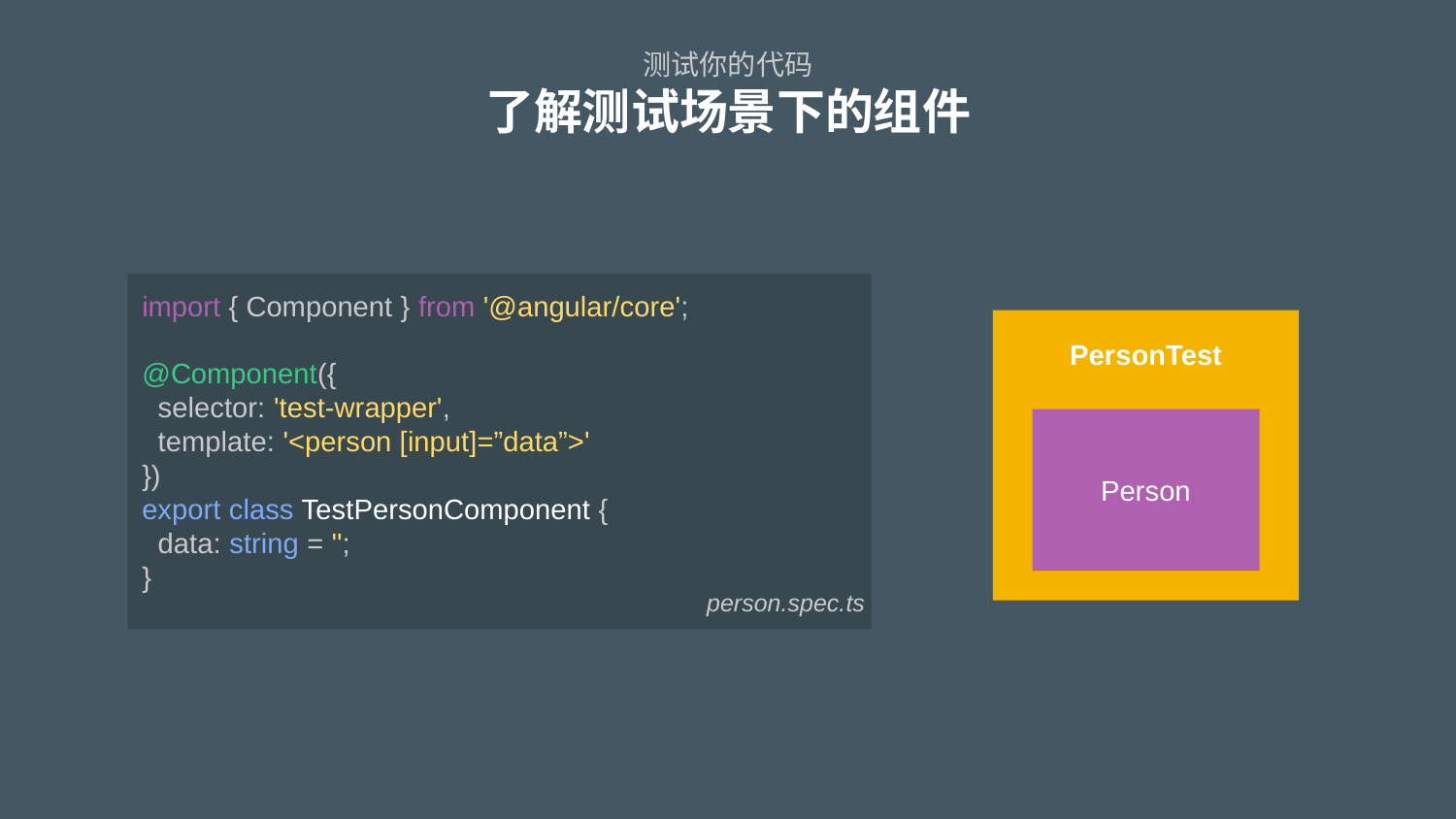

# 测试你的代码 了解测试场景下的组件
import { Component } from '@angular/core';
@Component({
  selector: 'test-wrapper',
  template: '<person [input]=”data”>'
})
export class TestPersonComponent {
  data: string = '';
}
PersonTest
Person

person.spec.ts